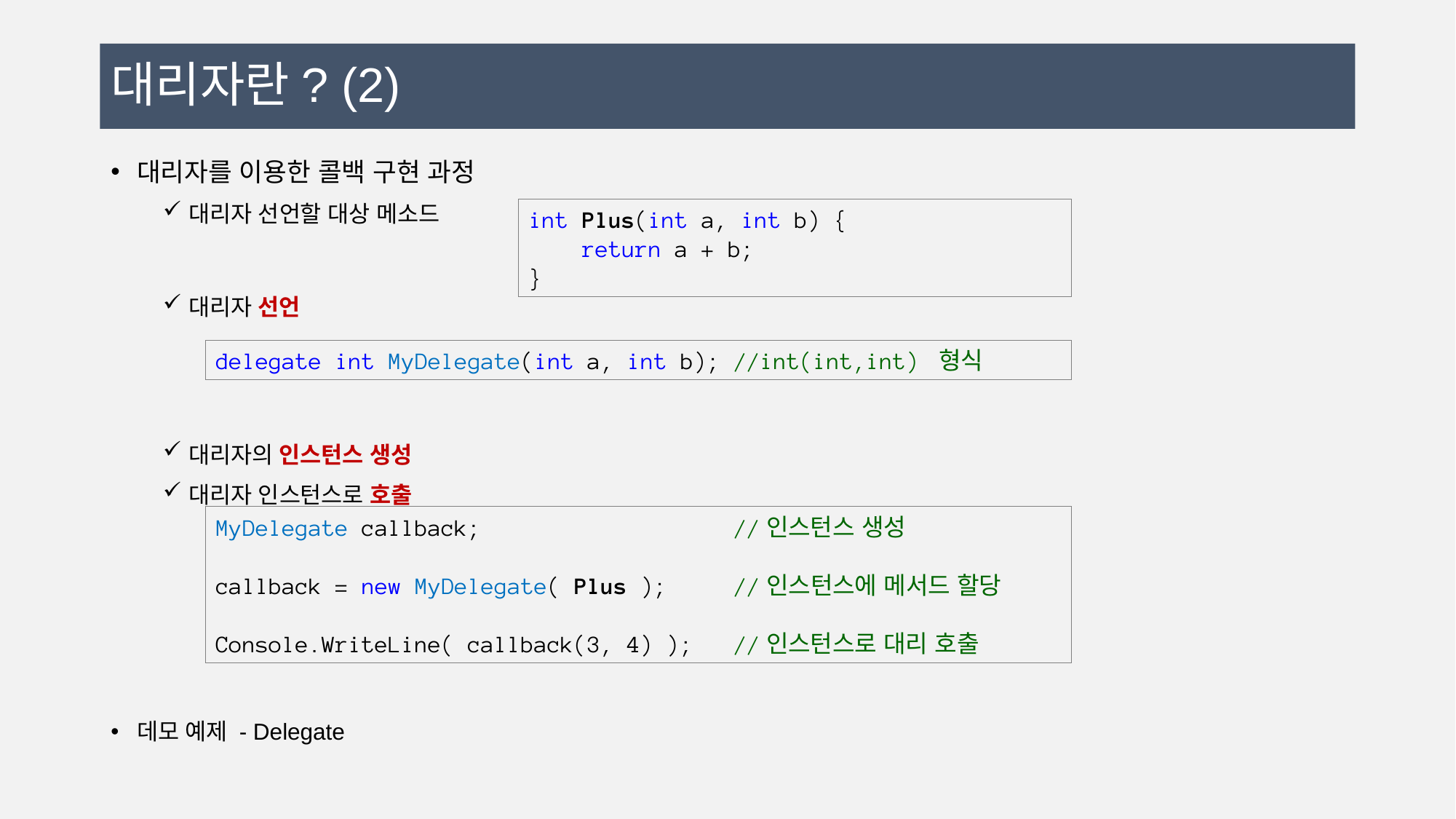

# 대리자란? (2)
대리자를 이용한 콜백 구현 과정
대리자 선언할 대상 메소드

대리자 선언

대리자의 인스턴스 생성
대리자 인스턴스로 호출

데모 예제 - Delegate
int Plus(int a, int b) {
    return a + b;
}
delegate int MyDelegate(int a, int b); //int(int,int) 형식
MyDelegate callback;                   //인스턴스 생성

callback = new MyDelegate( Plus );     //인스턴스에 메서드 할당

Console.WriteLine( callback(3, 4) );   //인스턴스로 대리 호출